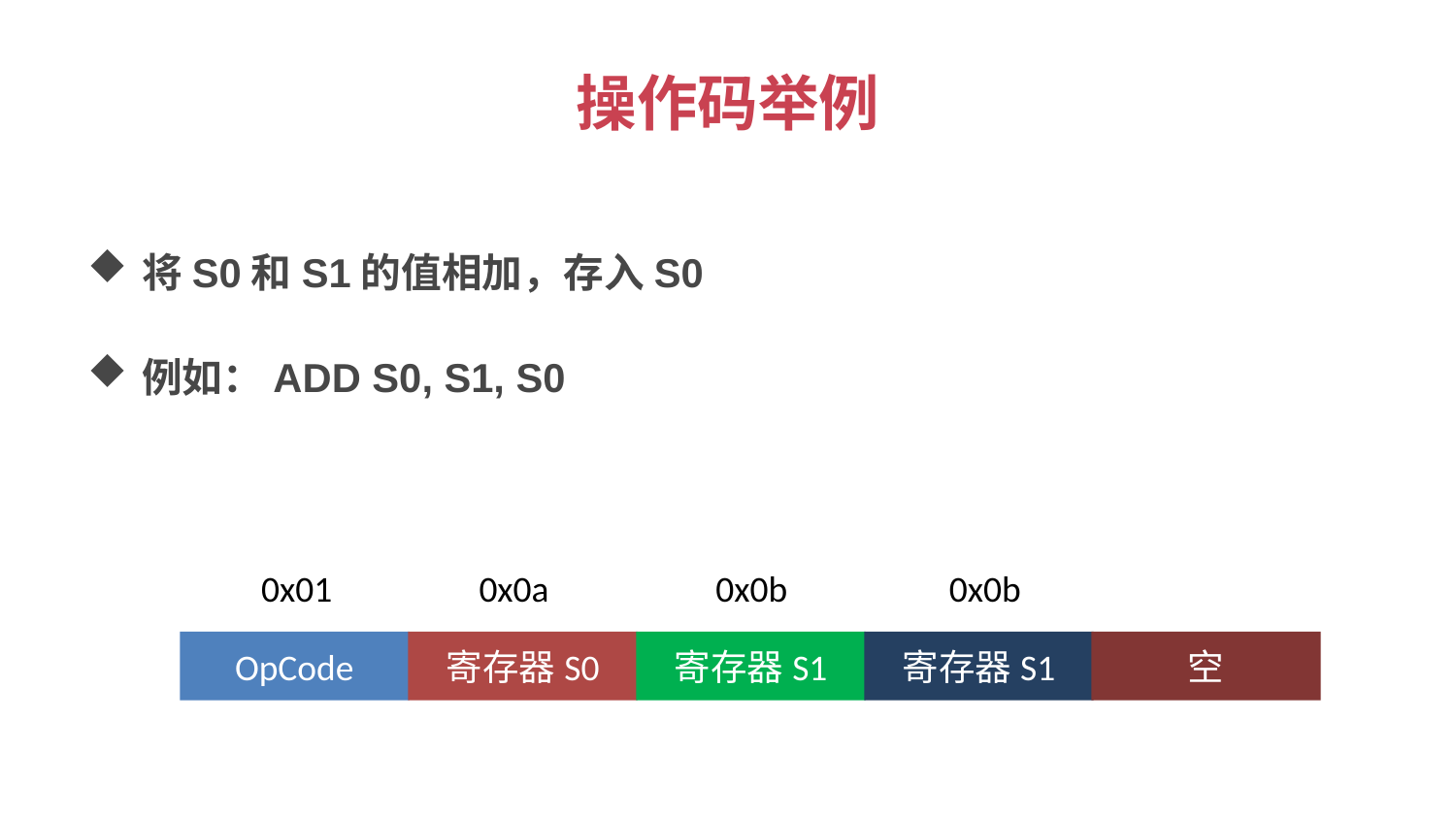

# 操作码举例
将S0和S1的值相加，存入S0
例如：ADD S0, S1, S0

0x01
0x0a
0x0b
0x0b
OpCode
寄存器S0
寄存器S1
寄存器S1
空